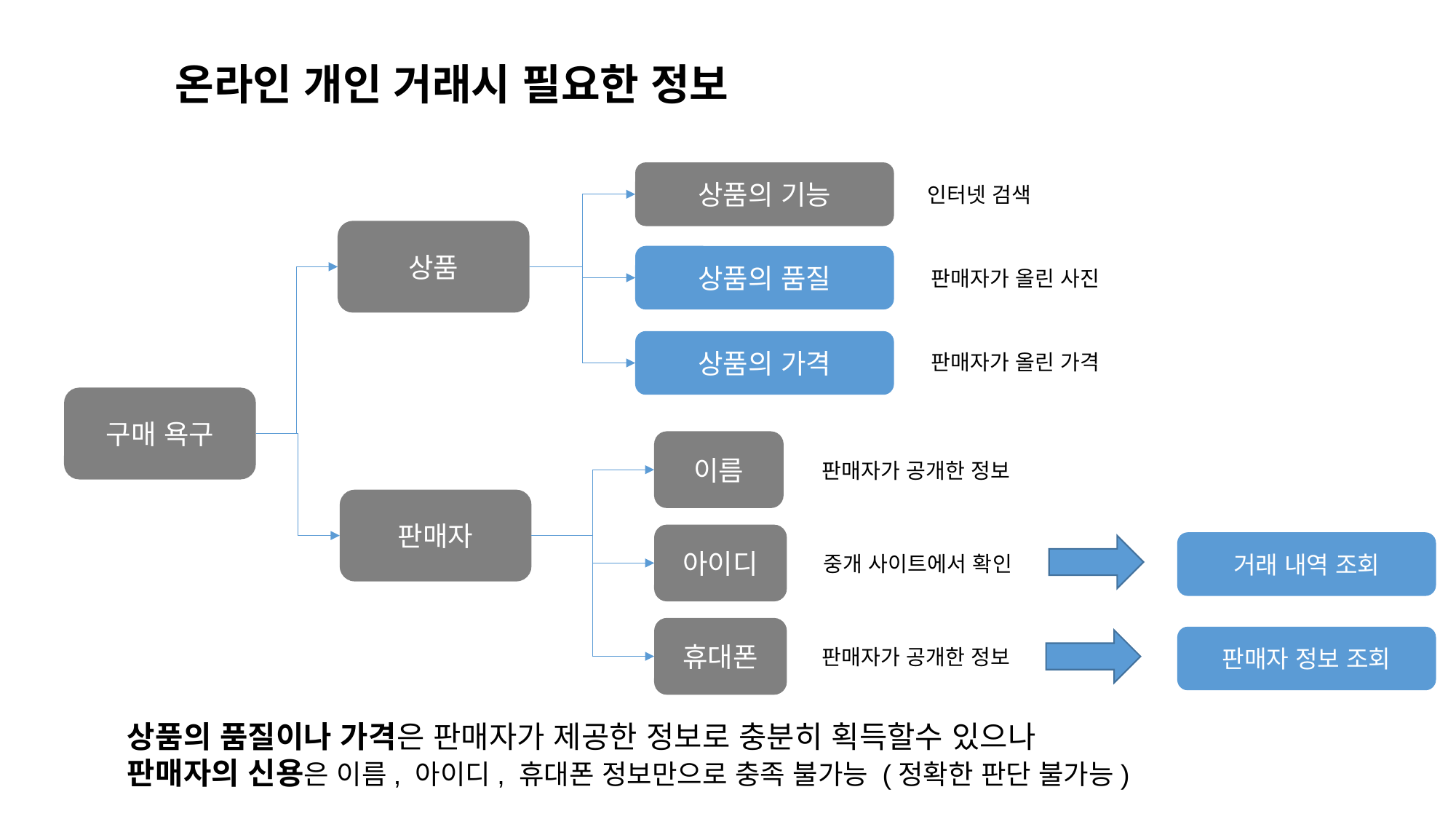

온라인 개인 거래시 필요한 정보
상품의 기능
인터넷 검색
상품
상품의 품질
판매자가 올린 사진
상품의 가격
판매자가 올린 가격
구매 욕구
이름
판매자가 공개한 정보
판매자

아이디
거래 내역 조회
중개 사이트에서 확인

휴대폰
판매자 정보 조회
판매자가 공개한 정보
상품의 품질이나 가격은 판매자가 제공한 정보로 충분히 획득할수 있으나
판매자의 신용은 이름, 아이디, 휴대폰 정보만으로 충족 불가능 (정확한 판단 불가능)